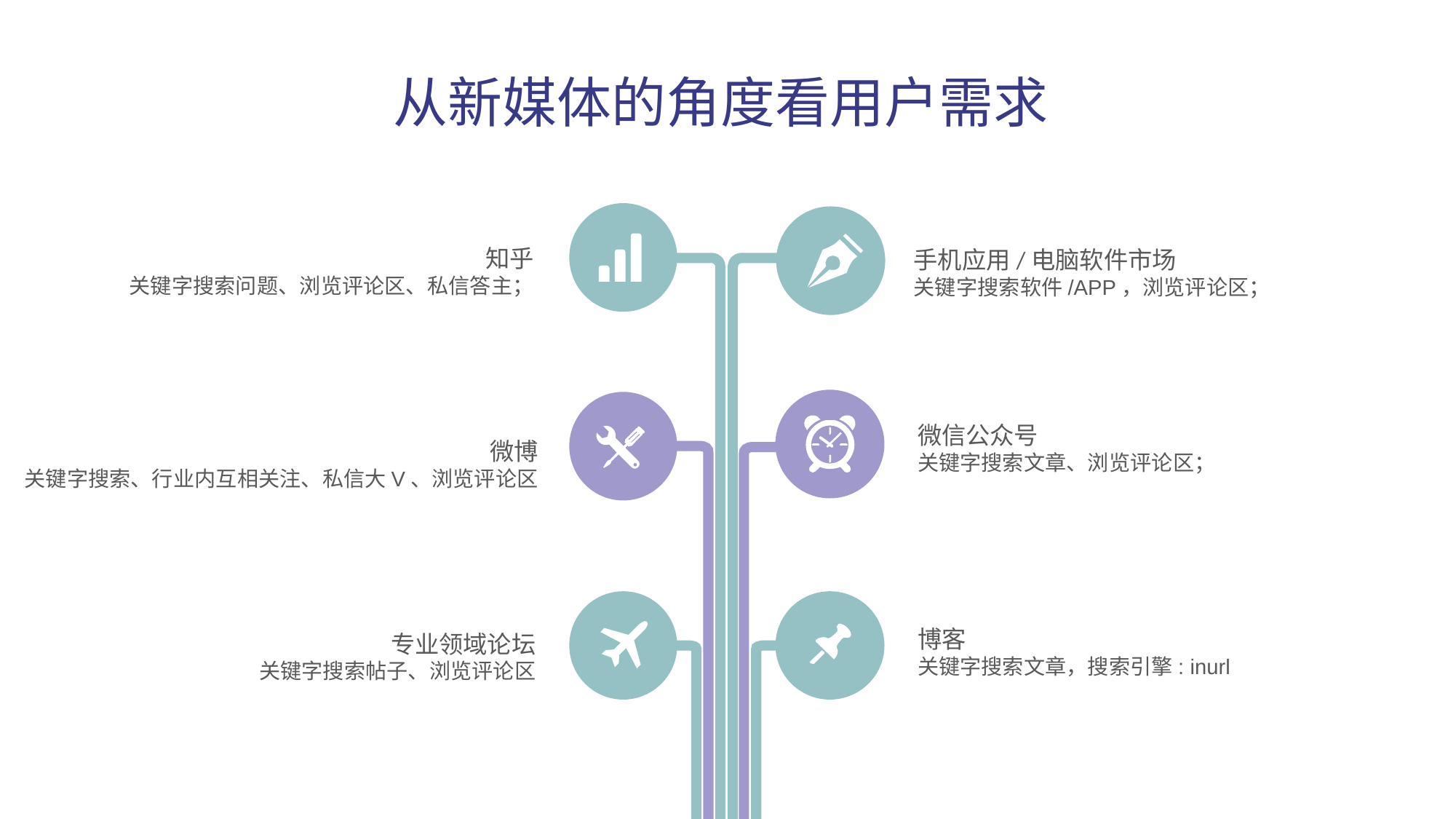

从新媒体的角度看用户需求

知乎
关键字搜索问题、浏览评论区、私信答主；
手机应用/电脑软件市场
关键字搜索软件/APP，浏览评论区；

微信公众号
关键字搜索文章、浏览评论区；
微博
关键字搜索、行业内互相关注、私信大V、浏览评论区

博客
关键字搜索文章，搜索引擎: inurl
专业领域论坛
关键字搜索帖子、浏览评论区